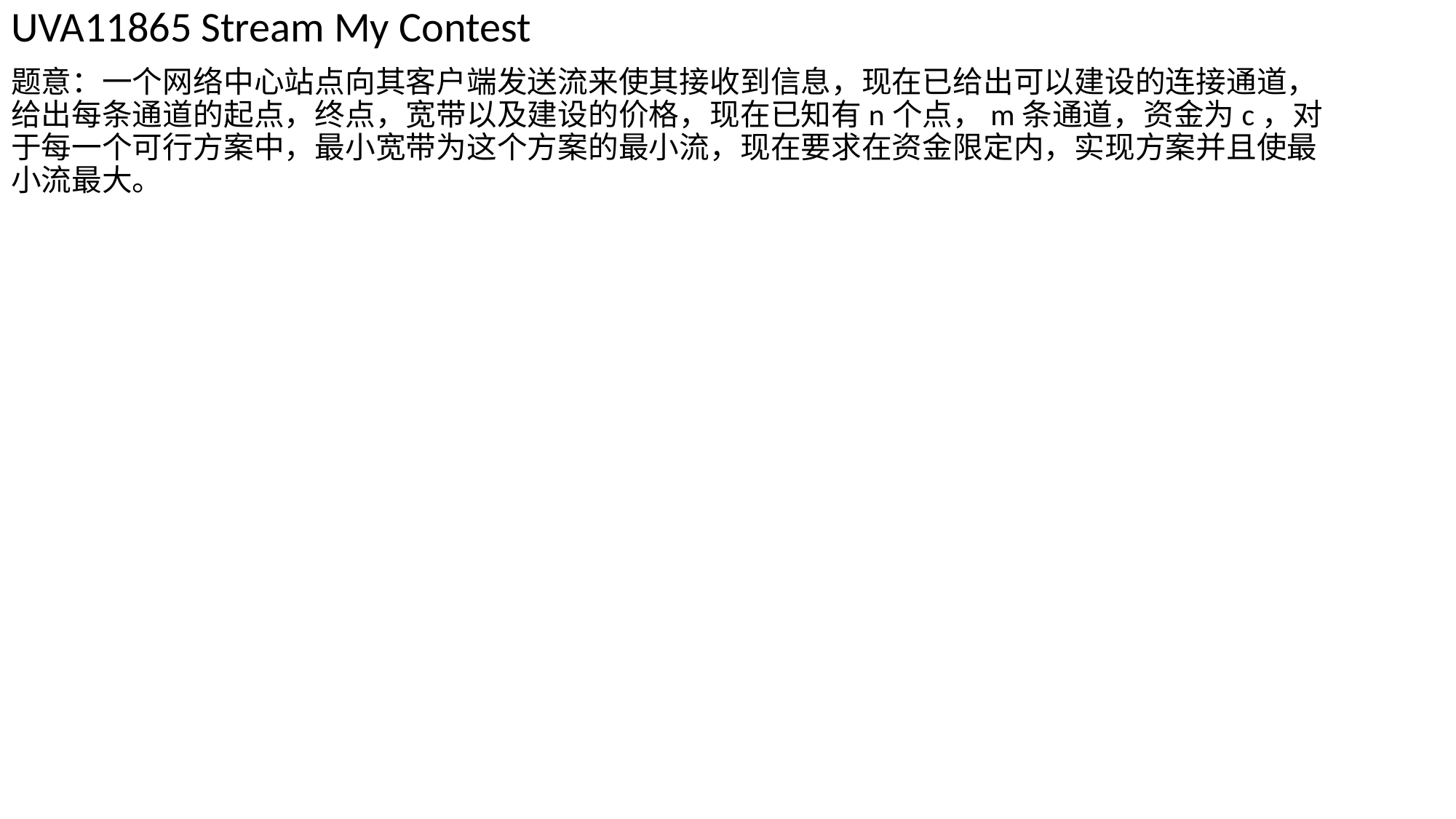

UVA11865 Stream My Contest
题意：一个网络中心站点向其客户端发送流来使其接收到信息，现在已给出可以建设的连接通道，给出每条通道的起点，终点，宽带以及建设的价格，现在已知有n个点，m条通道，资金为c，对于每一个可行方案中，最小宽带为这个方案的最小流，现在要求在资金限定内，实现方案并且使最小流最大。